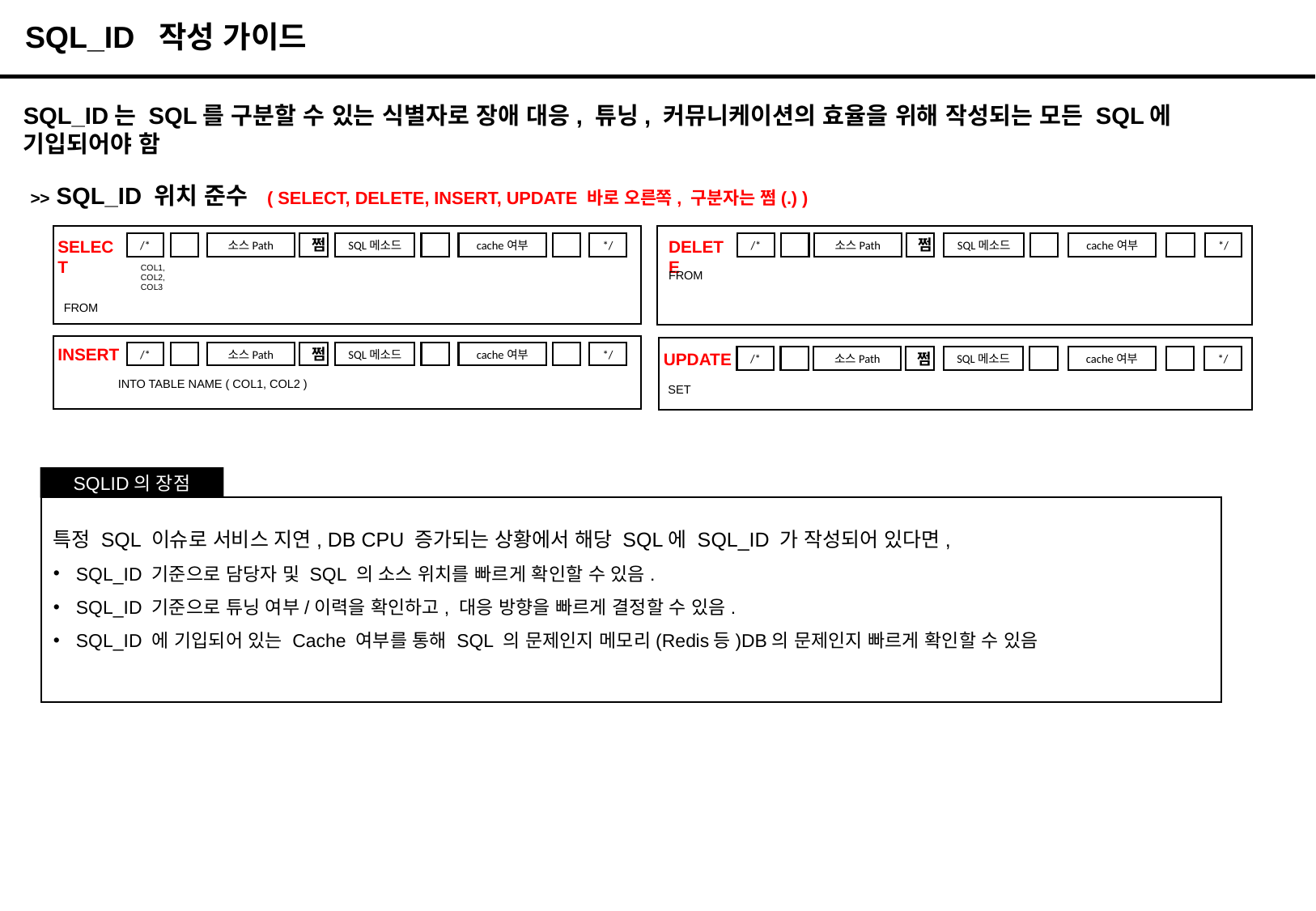

SQL_ID  작성 가이드
SQL_ID는 SQL를 구분할 수 있는 식별자로 장애 대응, 튜닝, 커뮤니케이션의 효율을 위해 작성되는 모든 SQL에 기입되어야 함
>> SQL_ID 위치 준수  ( SELECT, DELETE, INSERT, UPDATE 바로 오른쪽, 구분자는 쩜(.) )

SELECT
DELETE
/*

소스Path
쩜
SQL메소드

cache여부

*/
/*

소스Path
쩜
SQL메소드

cache여부

*/
COL1,
COL2,
COL3
FROM
FROM

INSERT

/*

소스Path
쩜
SQL메소드

cache여부

*/
UPDATE
/*

소스Path
쩜
SQL메소드

cache여부

*/
INTO TABLE NAME ( COL1, COL2 )
SET
SQLID의 장점
특정 SQL 이슈로 서비스 지연, DB CPU 증가되는 상황에서 해당 SQL에 SQL_ID 가 작성되어 있다면,
SQL_ID 기준으로 담당자 및 SQL 의 소스 위치를 빠르게 확인할 수 있음.
SQL_ID 기준으로 튜닝 여부/이력을 확인하고, 대응 방향을 빠르게 결정할 수 있음.
SQL_ID 에 기입되어 있는 Cache 여부를 통해 SQL 의 문제인지 메모리(Redis등)DB의 문제인지 빠르게 확인할 수 있음